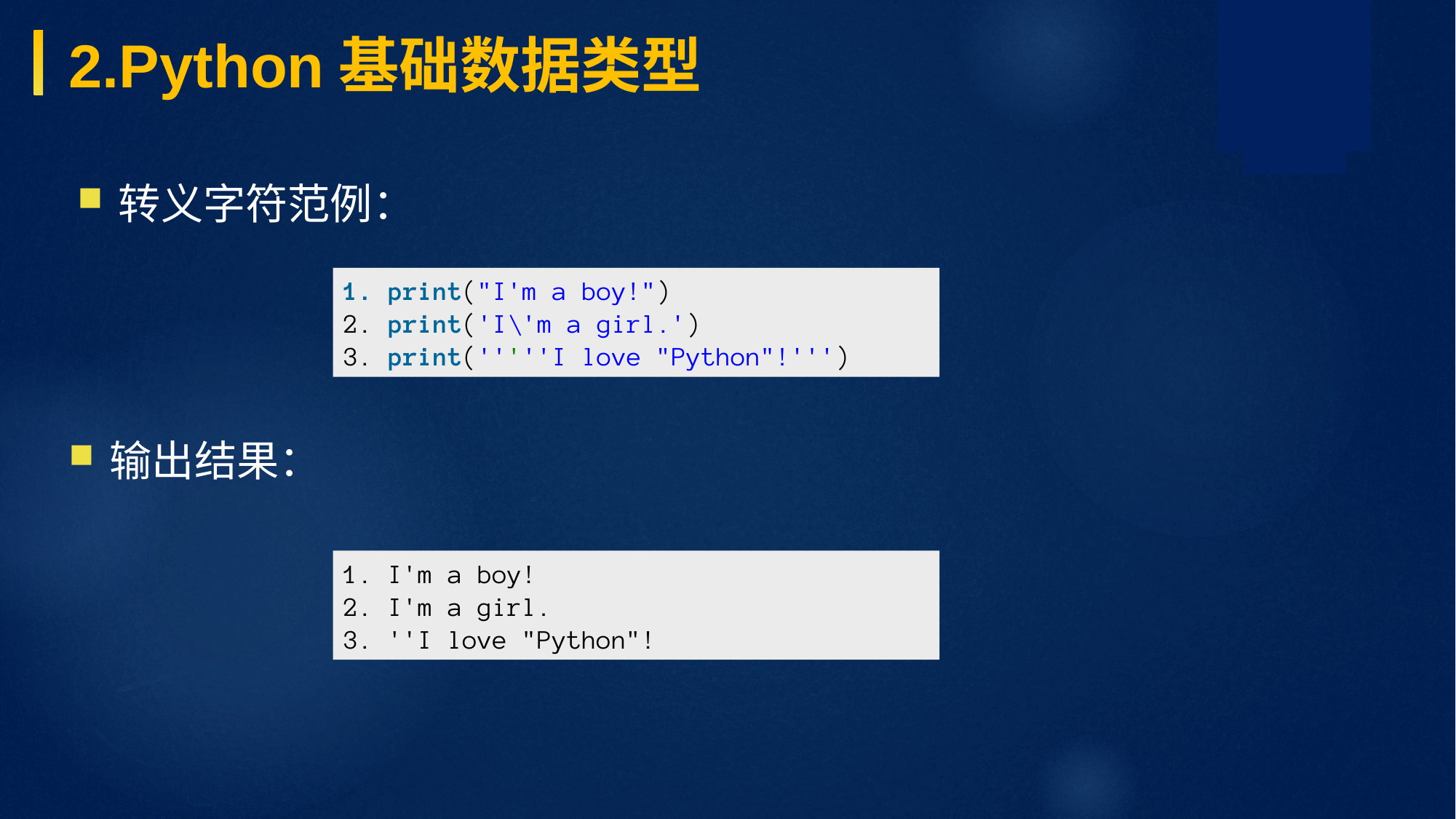

2.Python基础数据类型
转义字符范例：

1. print("I'm a boy!")    2. print('I\'m a girl.')    3. print('''''I love "Python"!''')
输出结果：

1. I'm a boy!    2. I'm a girl.    3. ''I love "Python"!